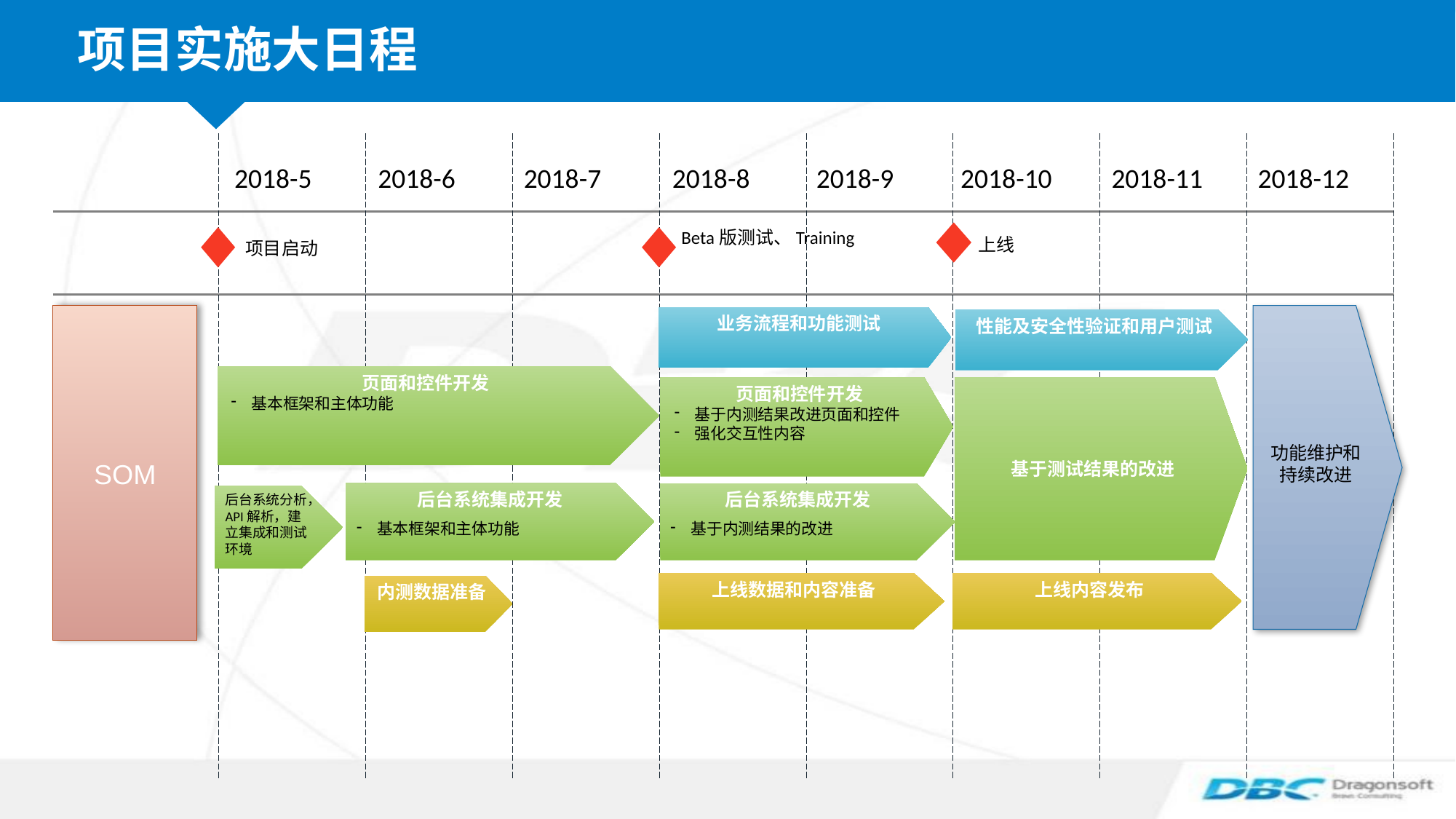

项目实施大日程
2018-5
2018-6
2018-7
2018-8
2018-9
2018-10
2018-11
2018-12
Beta版测试、Training

上线
项目启动

功能维护和持续改进
SOM
业务流程和功能测试
性能及安全性验证和用户测试
页面和控件开发
基于测试结果的改进
页面和控件开发
基本框架和主体功能
基于内测结果改进页面和控件
强化交互性内容
后台系统集成开发
后台系统集成开发
后台系统分析，API解析，建立集成和测试环境
基本框架和主体功能
基于内测结果的改进
上线数据和内容准备
上线内容发布
内测数据准备